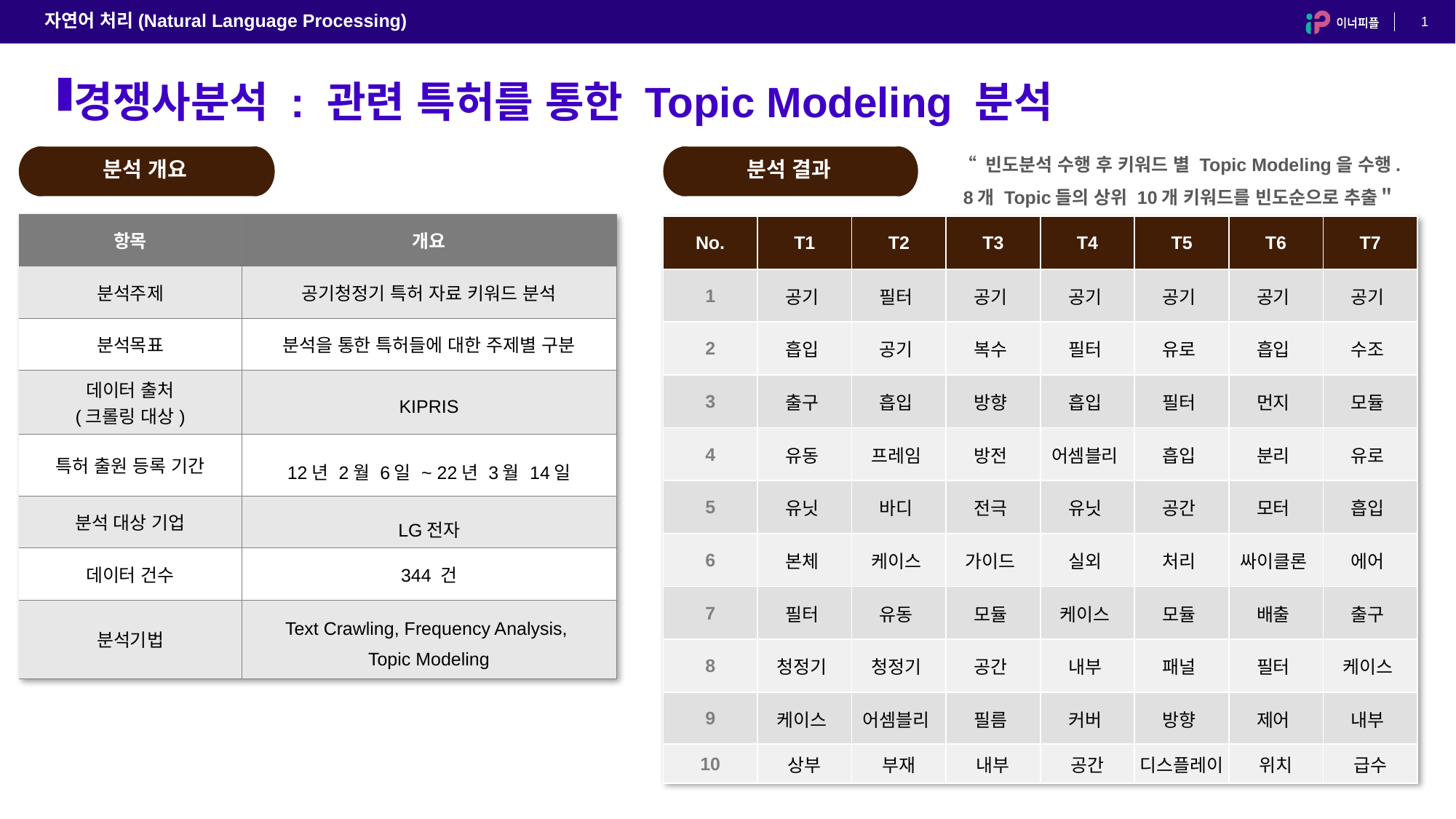

# 자연어 처리(Natural Language Processing)
1
경쟁사분석 : 관련 특허를 통한 Topic Modeling 분석
“ 빈도분석 수행 후 키워드 별 Topic Modeling을 수행. 8개 Topic들의 상위 10개 키워드를 빈도순으로 추출＂

분석 개요
분석 결과
| 항목 | 개요 |
| --- | --- |
| 분석주제 | 공기청정기 특허 자료 키워드 분석 |
| 분석목표 | 분석을 통한 특허들에 대한 주제별 구분 |
| 데이터 출처 (크롤링 대상) | KIPRIS |
| 특허 출원 등록 기간 | 12년 2월 6일 ~ 22년 3월 14일 |
| 분석 대상 기업 | LG전자 |
| 데이터 건수 | 344 건 |
| 분석기법 | Text Crawling, Frequency Analysis, Topic Modeling |
| No. | T1 | T2 | T3 | T4 | T5 | T6 | T7 |
| --- | --- | --- | --- | --- | --- | --- | --- |
| 1 | 공기 | 필터 | 공기 | 공기 | 공기 | 공기 | 공기 |
| 2 | 흡입 | 공기 | 복수 | 필터 | 유로 | 흡입 | 수조 |
| 3 | 출구 | 흡입 | 방향 | 흡입 | 필터 | 먼지 | 모듈 |
| 4 | 유동 | 프레임 | 방전 | 어셈블리 | 흡입 | 분리 | 유로 |
| 5 | 유닛 | 바디 | 전극 | 유닛 | 공간 | 모터 | 흡입 |
| 6 | 본체 | 케이스 | 가이드 | 실외 | 처리 | 싸이클론 | 에어 |
| 7 | 필터 | 유동 | 모듈 | 케이스 | 모듈 | 배출 | 출구 |
| 8 | 청정기 | 청정기 | 공간 | 내부 | 패널 | 필터 | 케이스 |
| 9 | 케이스 | 어셈블리 | 필름 | 커버 | 방향 | 제어 | 내부 |
| 10 | 상부 | 부재 | 내부 | 공간 | 디스플레이 | 위치 | 급수 |